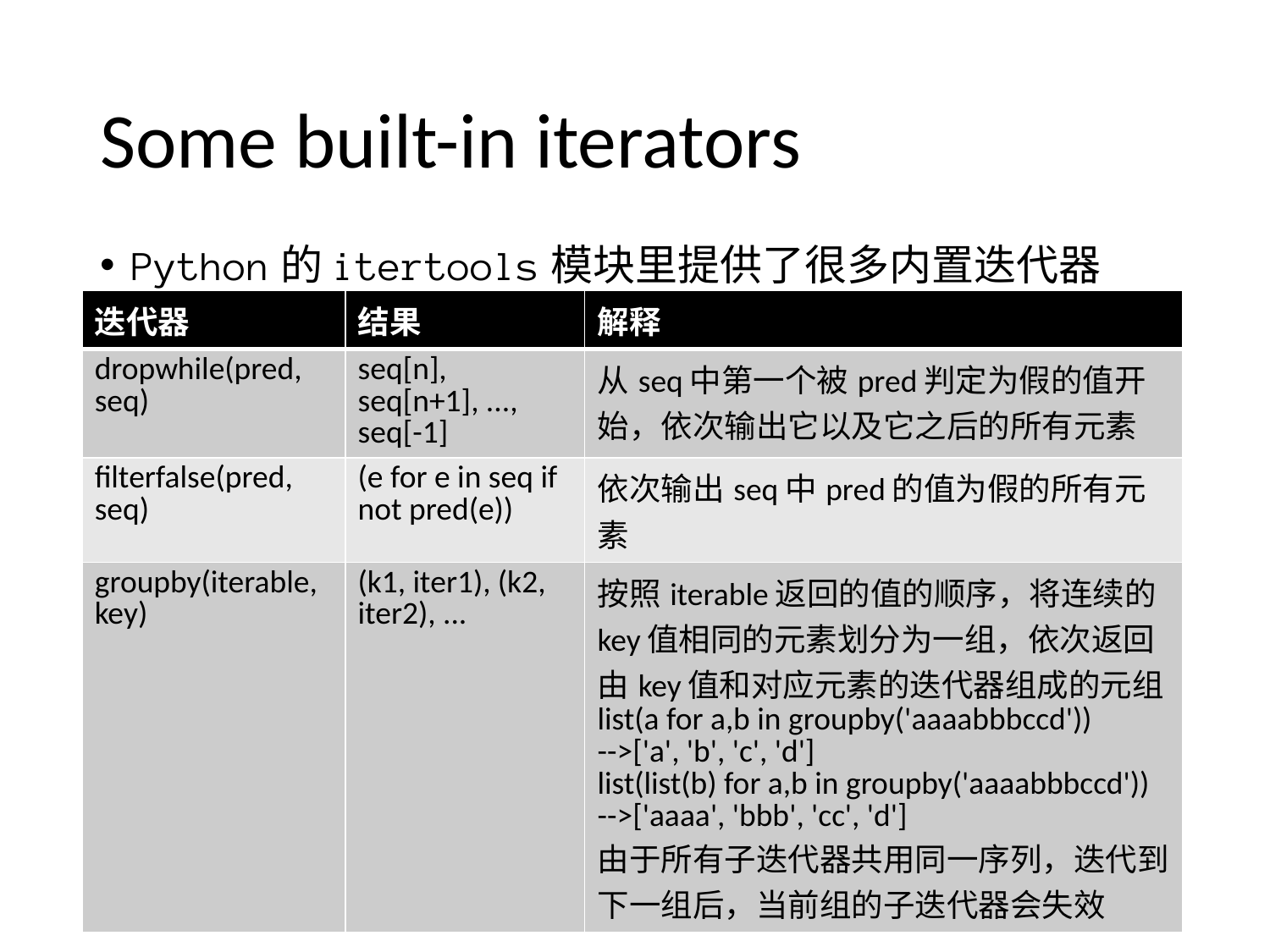

# Some built-in iterators
Python的itertools模块里提供了很多内置迭代器

| 迭代器 | 结果 | 解释 |
| --- | --- | --- |
| dropwhile(pred, seq) | seq[n], seq[n+1], ..., seq[-1] | 从seq中第一个被pred判定为假的值开始，依次输出它以及它之后的所有元素 |
| filterfalse(pred, seq) | (e for e in seq if not pred(e)) | 依次输出seq中pred的值为假的所有元素 |
| groupby(iterable, key) | (k1, iter1), (k2, iter2), ... | 按照iterable返回的值的顺序，将连续的key值相同的元素划分为一组，依次返回由key值和对应元素的迭代器组成的元组 list(a for a,b in groupby('aaaabbbccd')) -->['a', 'b', 'c', 'd'] list(list(b) for a,b in groupby('aaaabbbccd')) -->['aaaa', 'bbb', 'cc', 'd'] 由于所有子迭代器共用同一序列，迭代到下一组后，当前组的子迭代器会失效 |